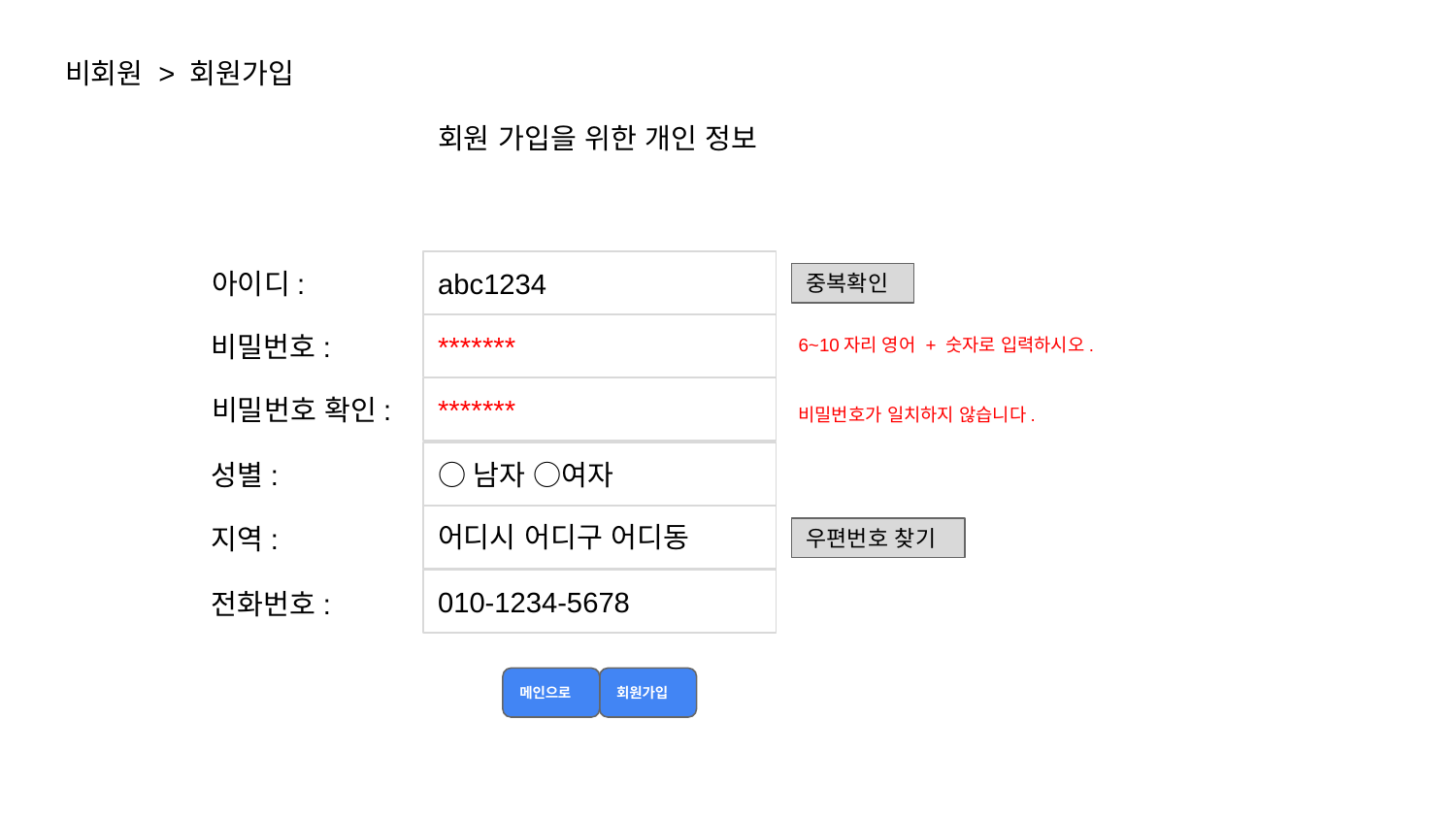

비회원 > 회원가입
회원 가입을 위한 개인 정보
아이디:
abc1234
중복확인
*******
비밀번호:
6~10자리 영어 + 숫자로 입력하시오.
비밀번호 확인:
*******
비밀번호가 일치하지 않습니다.
성별:
○남자 ○여자
어디시 어디구 어디동
지역:
우편번호 찾기
010-1234-5678
전화번호:
메인으로
회원가입